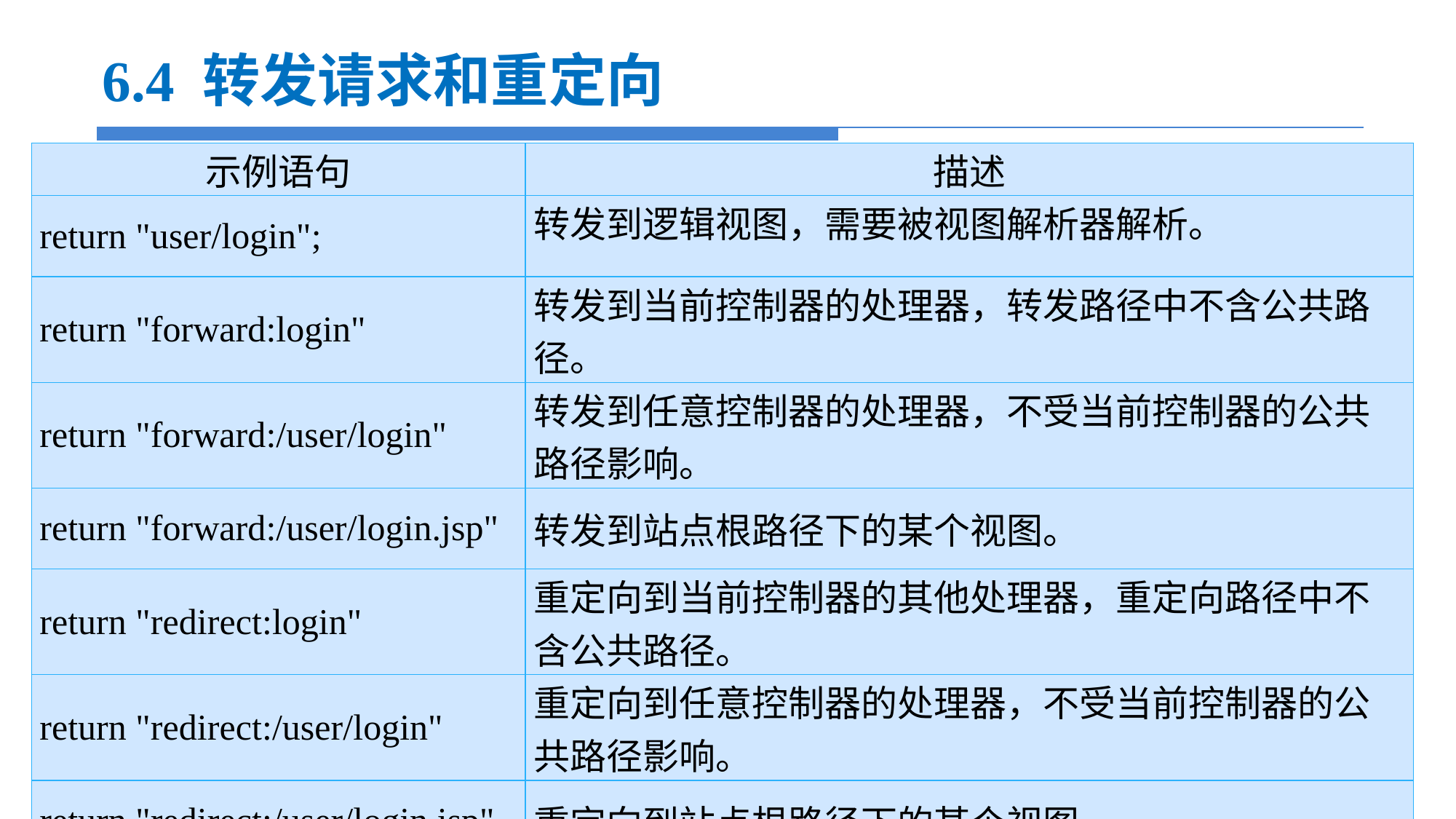

# 6.4 转发请求和重定向
| 示例语句 | 描述 |
| --- | --- |
| return "user/login"; | 转发到逻辑视图，需要被视图解析器解析。 |
| return "forward:login" | 转发到当前控制器的处理器，转发路径中不含公共路径。 |
| return "forward:/user/login" | 转发到任意控制器的处理器，不受当前控制器的公共路径影响。 |
| return "forward:/user/login.jsp" | 转发到站点根路径下的某个视图。 |
| return "redirect:login" | 重定向到当前控制器的其他处理器，重定向路径中不含公共路径。 |
| return "redirect:/user/login" | 重定向到任意控制器的处理器，不受当前控制器的公共路径影响。 |
| return "redirect:/user/login.jsp" | 重定向到站点根路径下的某个视图。 |

23